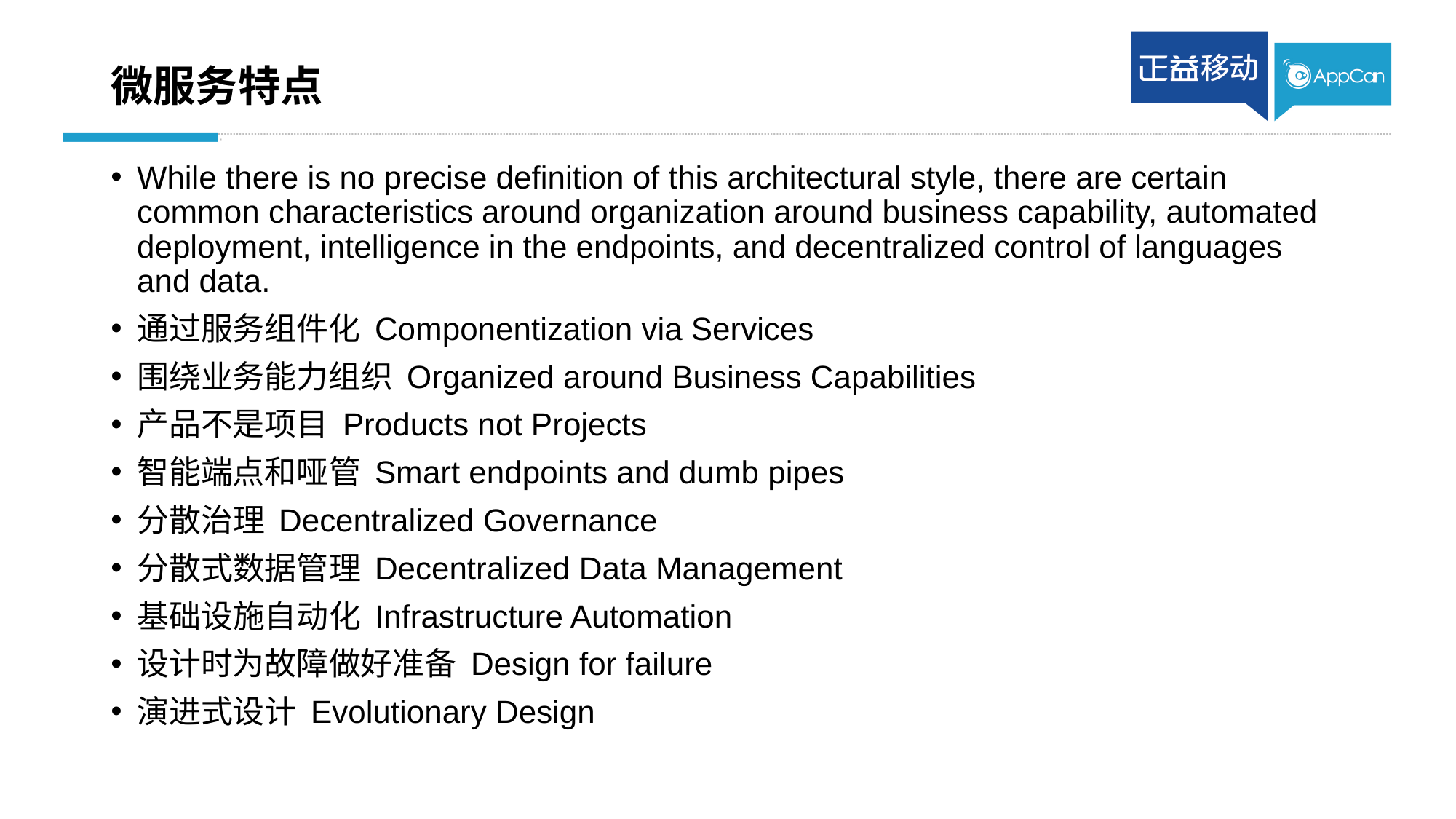

# 微服务特点
While there is no precise definition of this architectural style, there are certain common characteristics around organization around business capability, automated deployment, intelligence in the endpoints, and decentralized control of languages and data.
通过服务组件化 Componentization via Services
围绕业务能力组织 Organized around Business Capabilities
产品不是项目 Products not Projects
智能端点和哑管 Smart endpoints and dumb pipes
分散治理 Decentralized Governance
分散式数据管理 Decentralized Data Management
基础设施自动化 Infrastructure Automation
设计时为故障做好准备 Design for failure
演进式设计 Evolutionary Design